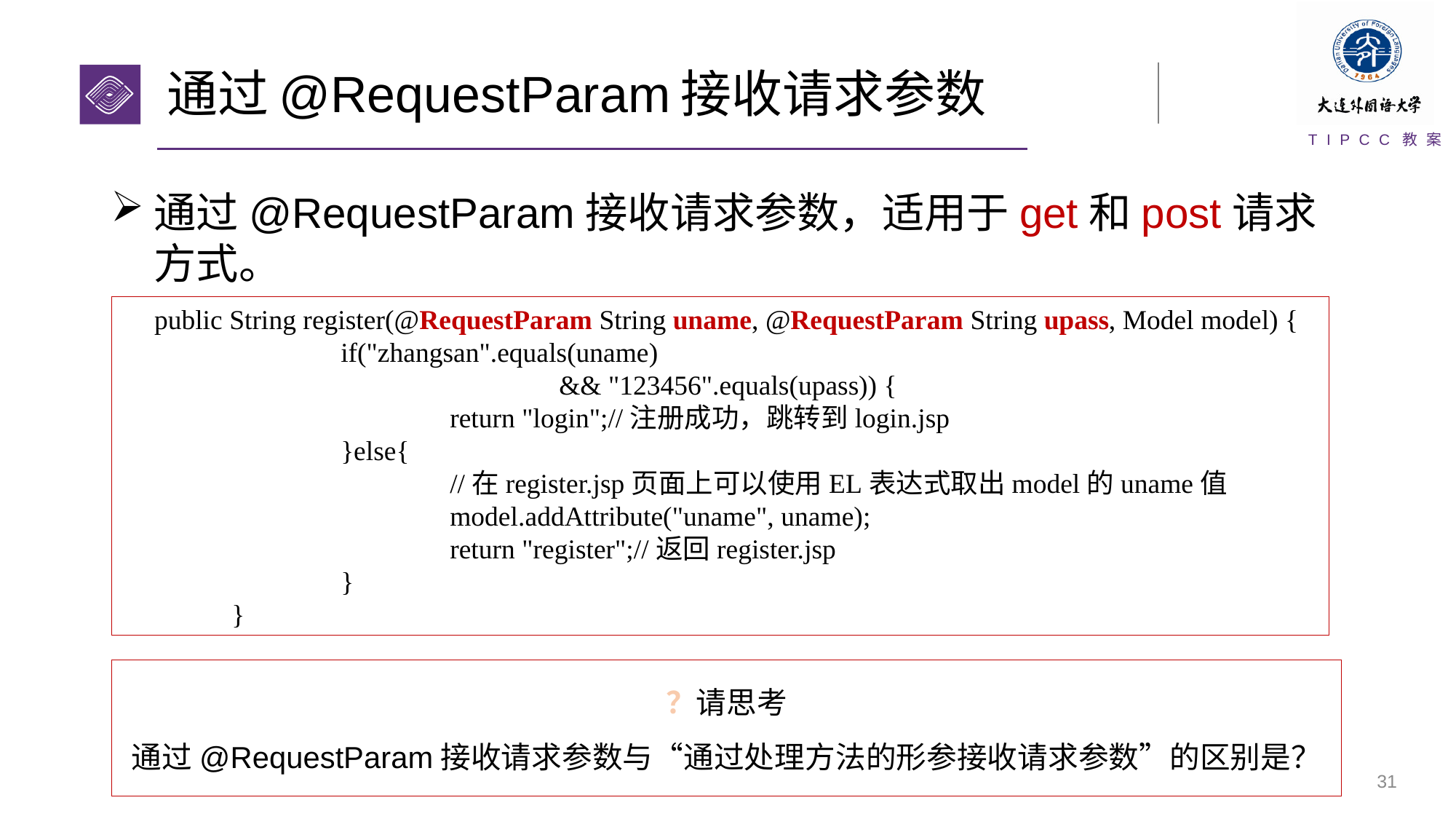

# 通过@RequestParam接收请求参数
通过@RequestParam接收请求参数，适用于get和post请求方式。
public String register(@RequestParam String uname, @RequestParam String upass, Model model) {
		if("zhangsan".equals(uname)
				&& "123456".equals(upass)) {
			return "login";//注册成功，跳转到login.jsp
		}else{
			//在register.jsp页面上可以使用EL表达式取出model的uname值
			model.addAttribute("uname", uname);
			return "register";//返回register.jsp
		}
	}
？请思考
通过@RequestParam接收请求参数与“通过处理方法的形参接收请求参数”的区别是？
31